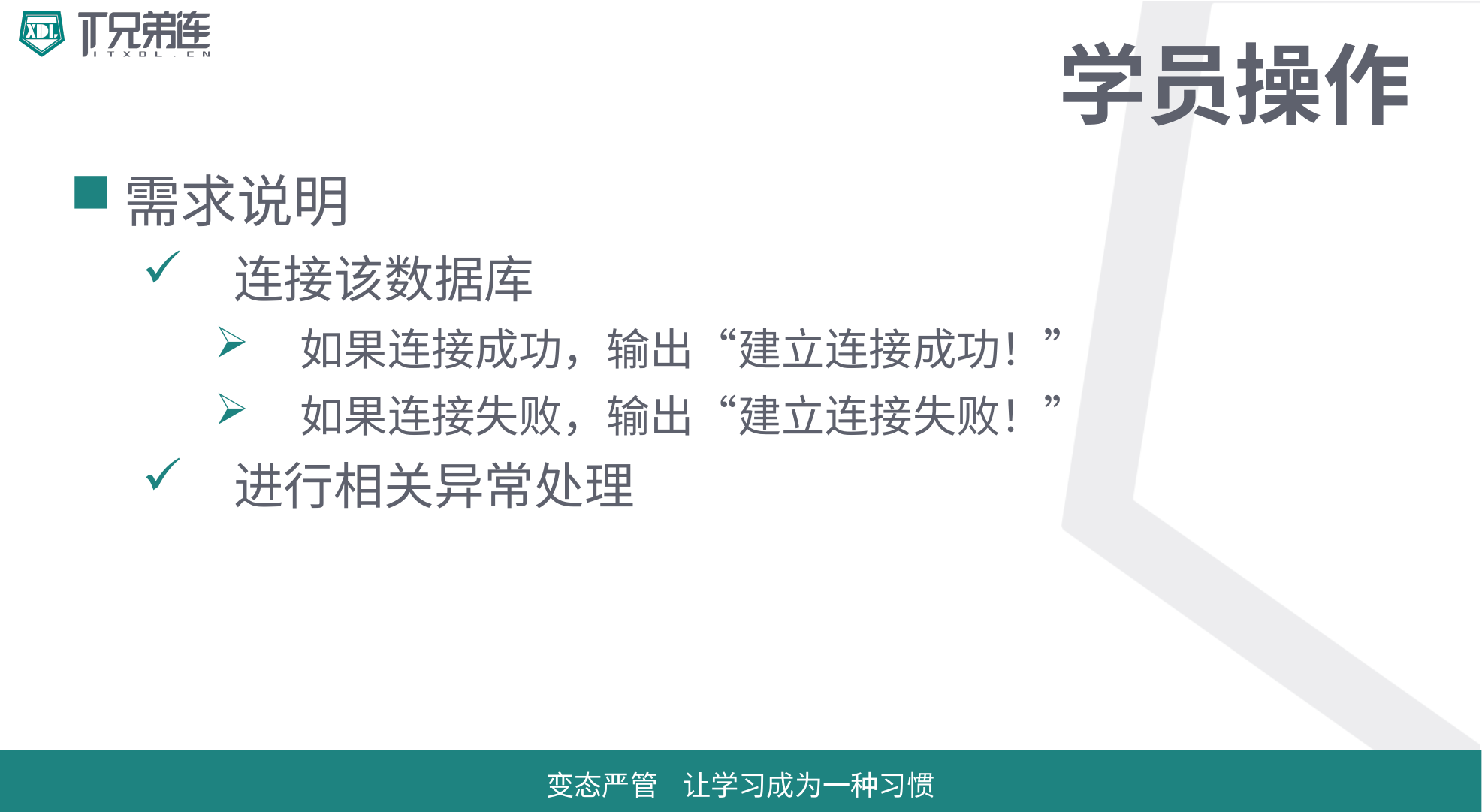

# 学员操作
需求说明
连接该数据库
如果连接成功，输出“建立连接成功！”
如果连接失败，输出“建立连接失败！”
进行相关异常处理